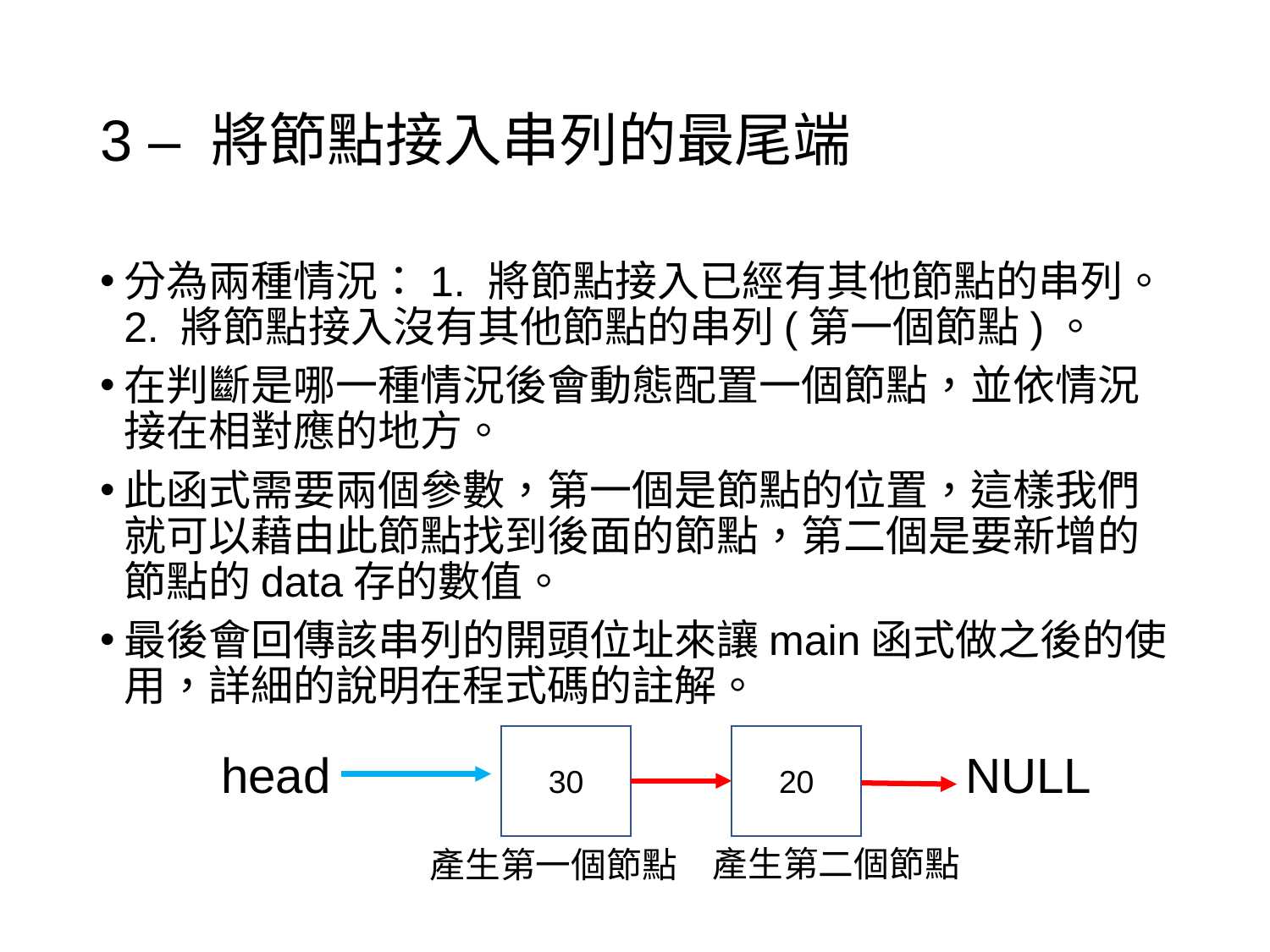

# 3 – 將節點接入串列的最尾端
分為兩種情況：1. 將節點接入已經有其他節點的串列。2. 將節點接入沒有其他節點的串列(第一個節點)。
在判斷是哪一種情況後會動態配置一個節點，並依情況接在相對應的地方。
此函式需要兩個參數，第一個是節點的位置，這樣我們就可以藉由此節點找到後面的節點，第二個是要新增的節點的data存的數值。
最後會回傳該串列的開頭位址來讓main函式做之後的使用，詳細的說明在程式碼的註解。
30
20
NULL
head
產生第二個節點
產生第一個節點